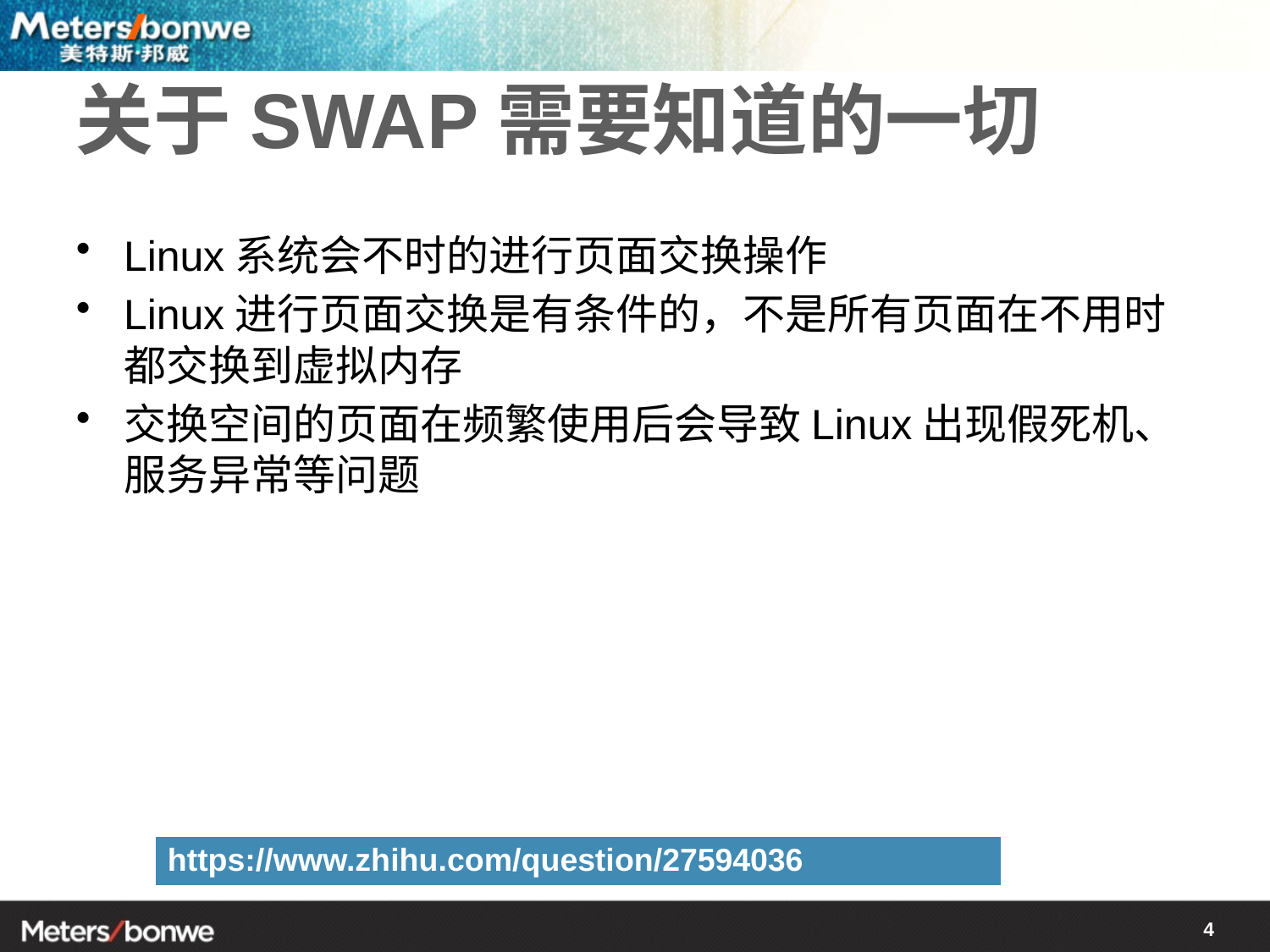

# 关于SWAP需要知道的一切
Linux系统会不时的进行页面交换操作
Linux进行页面交换是有条件的，不是所有页面在不用时都交换到虚拟内存
交换空间的页面在频繁使用后会导致Linux出现假死机、服务异常等问题

| https://www.zhihu.com/question/27594036 |
| --- |